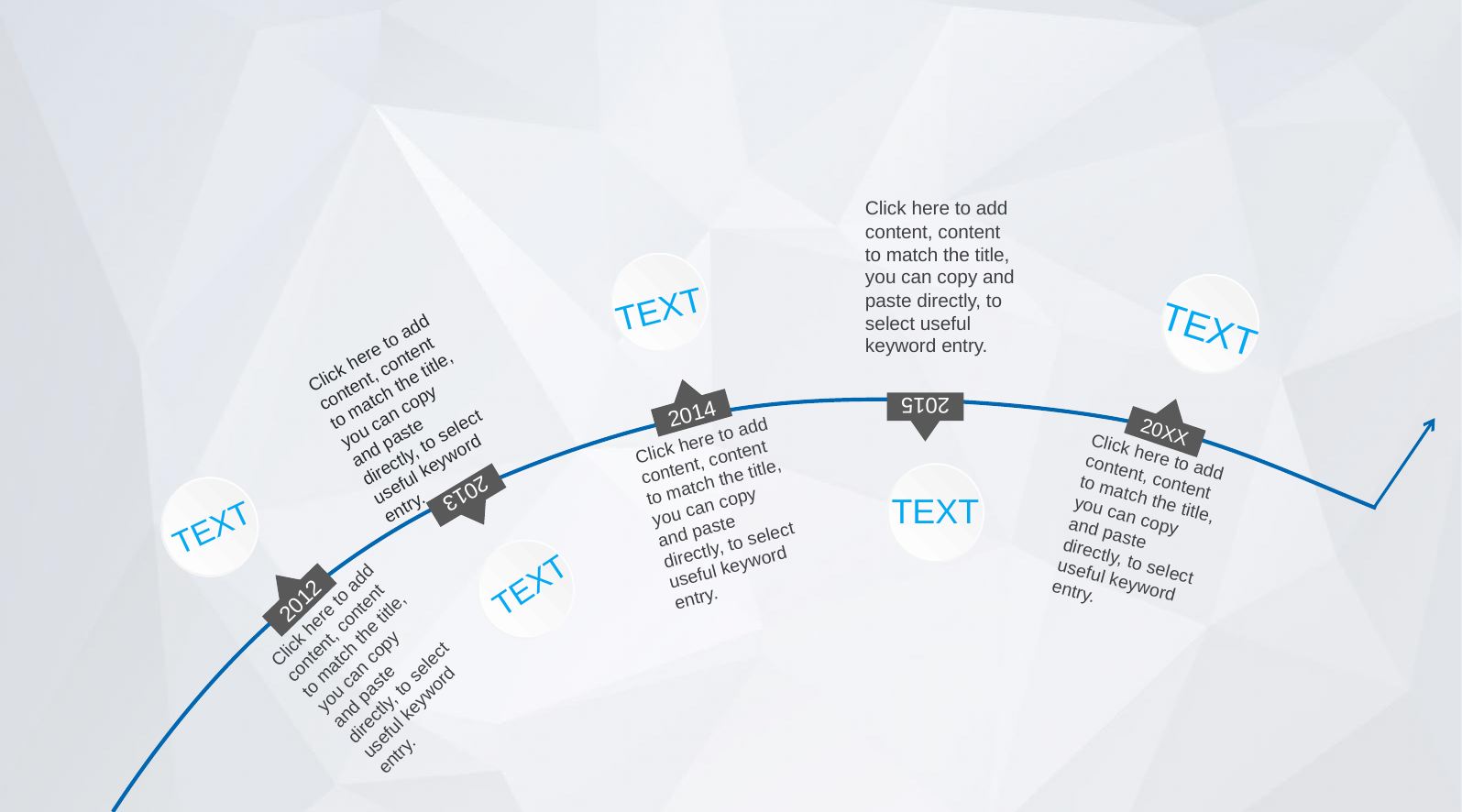

Click here to add content, content to match the title, you can copy and paste directly, to select useful keyword entry.

TEXT

TEXT
Click here to add content, content to match the title, you can copy and paste directly, to select useful keyword entry.

2014

2015

20XX

Click here to add content, content to match the title, you can copy and paste directly, to select useful keyword entry.
Click here to add content, content to match the title, you can copy and paste directly, to select useful keyword entry.

TEXT

TEXT

2013

TEXT

2012
Click here to add content, content to match the title, you can copy and paste directly, to select useful keyword entry.
延迟符